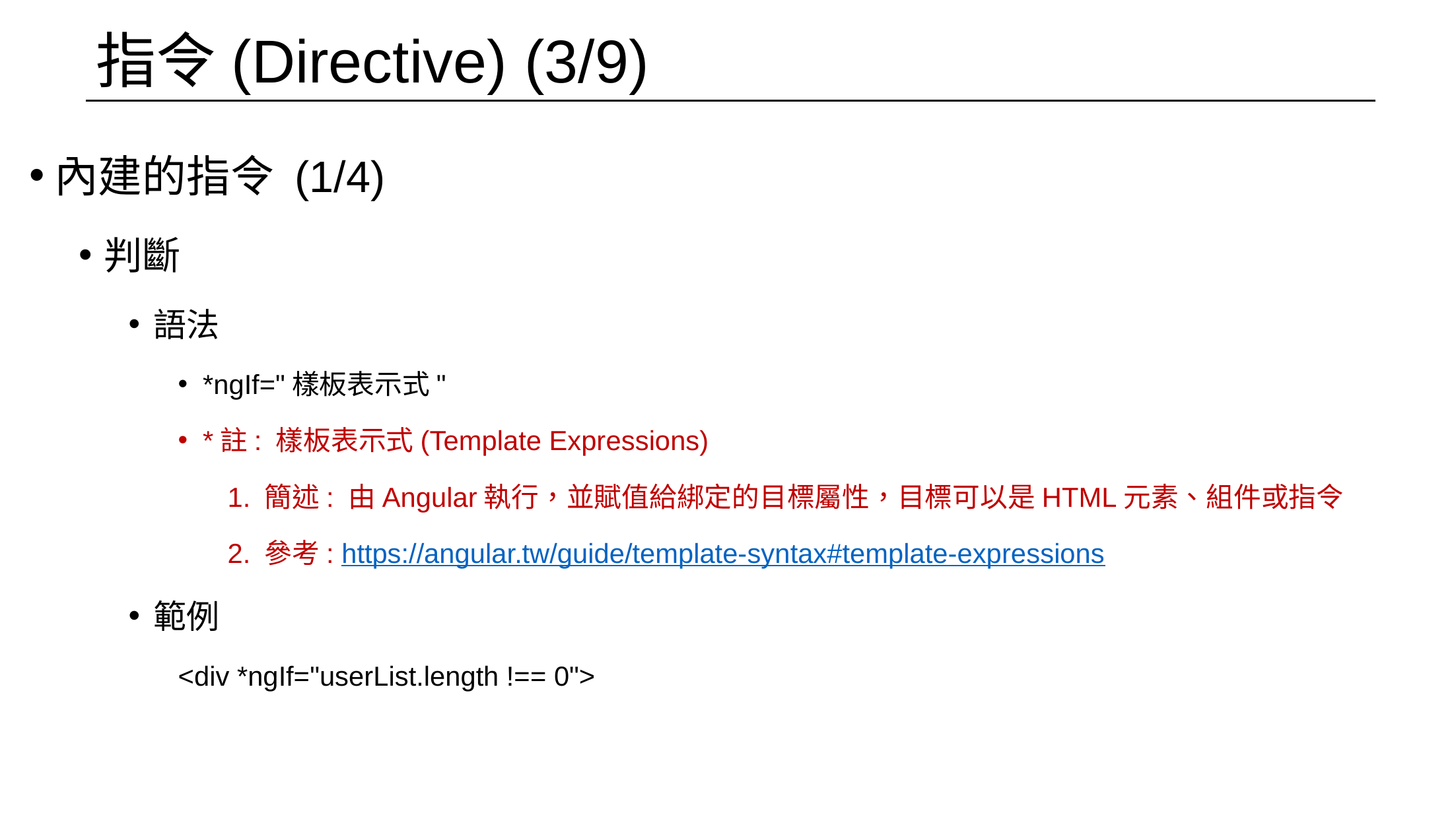

# 指令(Directive) (3/9)
內建的指令 (1/4)
判斷
語法
*ngIf="樣板表示式"
*註: 樣板表示式(Template Expressions)
1. 簡述: 由Angular執行，並賦值給綁定的目標屬性，目標可以是HTML元素、組件或指令
2. 參考: https://angular.tw/guide/template-syntax#template-expressions
範例
<div *ngIf="userList.length !== 0">